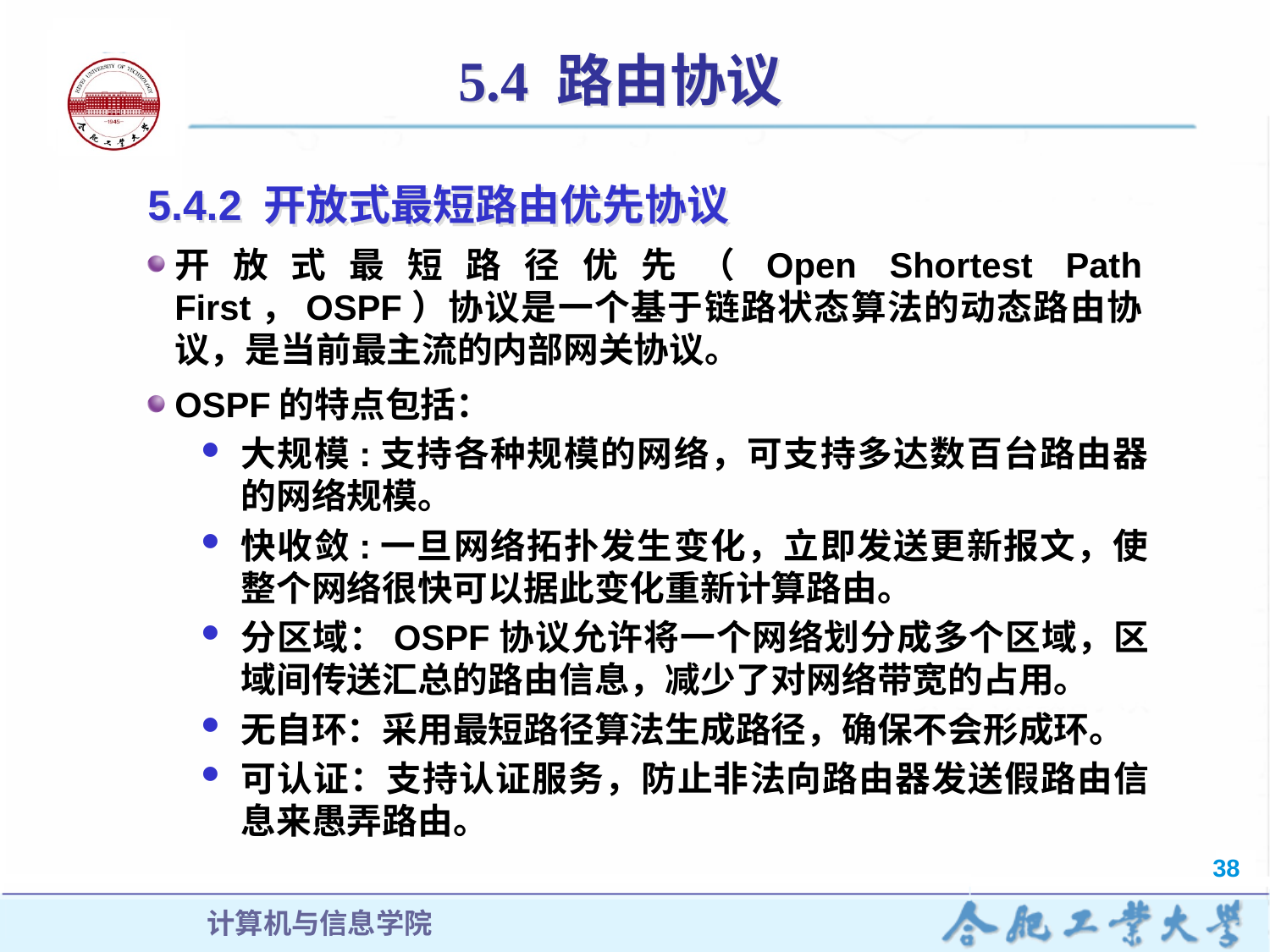

5.4 路由协议
# 5.4.2 开放式最短路由优先协议
开放式最短路径优先（Open Shortest Path First，OSPF）协议是一个基于链路状态算法的动态路由协议，是当前最主流的内部网关协议。
OSPF的特点包括：
大规模:支持各种规模的网络，可支持多达数百台路由器的网络规模。
快收敛:一旦网络拓扑发生变化，立即发送更新报文，使整个网络很快可以据此变化重新计算路由。
分区域：OSPF协议允许将一个网络划分成多个区域，区域间传送汇总的路由信息，减少了对网络带宽的占用。
无自环：采用最短路径算法生成路径，确保不会形成环。
可认证：支持认证服务，防止非法向路由器发送假路由信息来愚弄路由。